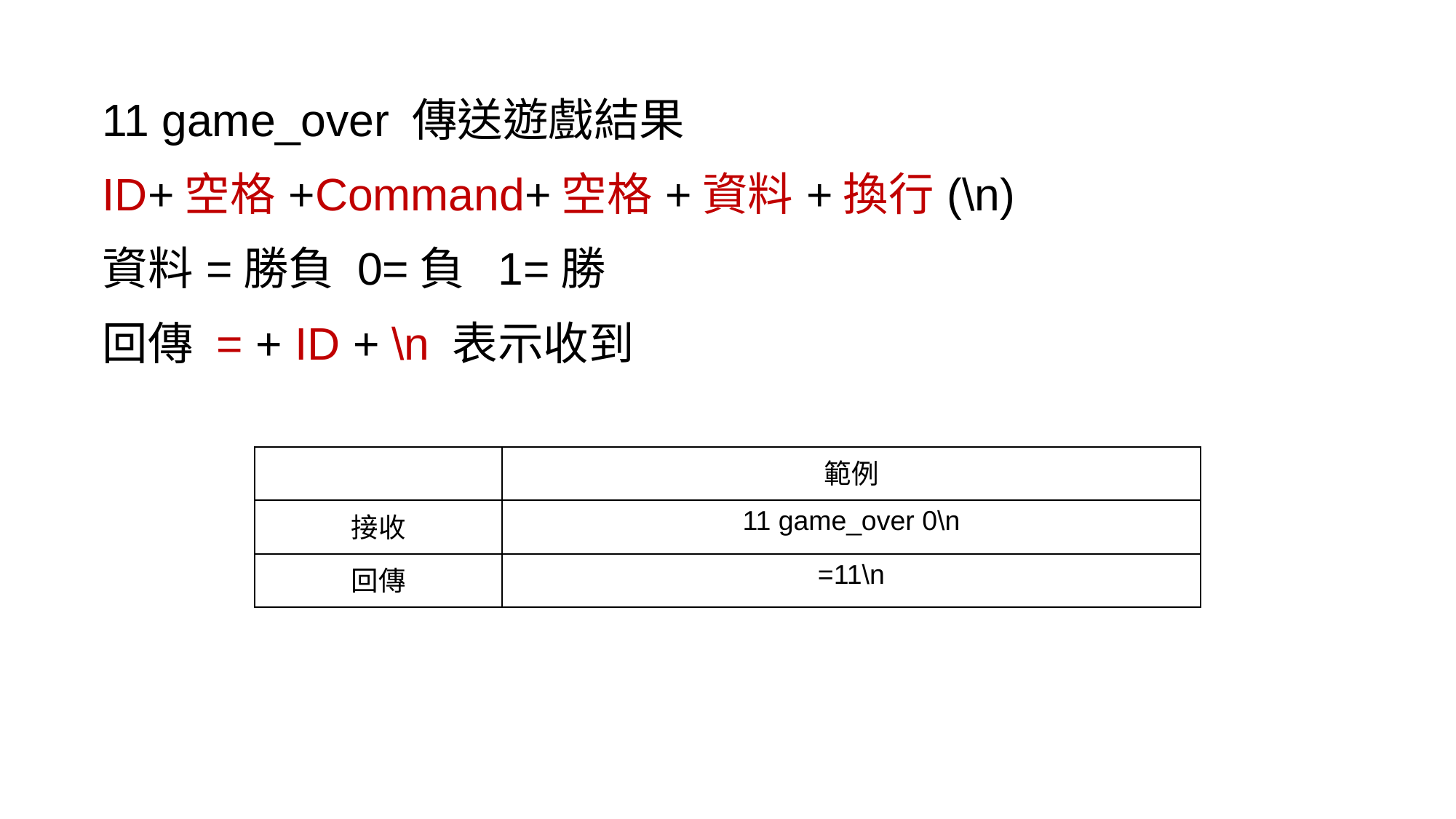

11 game_over 傳送遊戲結果
ID+空格+Command+空格+資料+換行(\n)
資料=勝負 0=負  1=勝
回傳 = + ID + \n 表示收到
|  | 範例 |
| --- | --- |
| 接收 | 11 game\_over 0\n |
| 回傳 | =11\n |